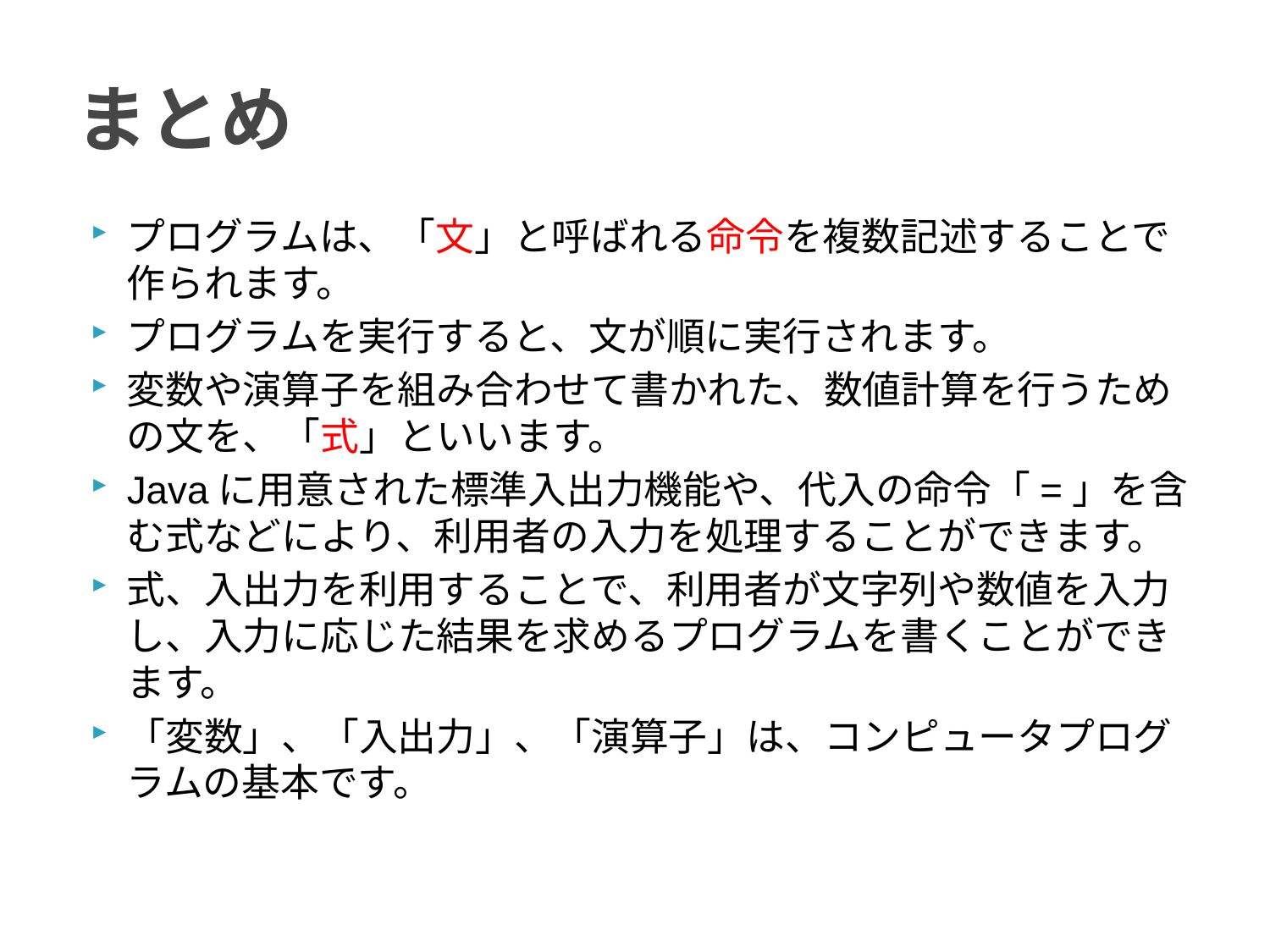

# まとめ
プログラムは、「文」と呼ばれる命令を複数記述することで作られます。
プログラムを実行すると、文が順に実行されます。
変数や演算子を組み合わせて書かれた、数値計算を行うための文を、「式」といいます。
Javaに用意された標準入出力機能や、代入の命令「=」を含む式などにより、利用者の入力を処理することができます。
式、入出力を利用することで、利用者が文字列や数値を入力し、入力に応じた結果を求めるプログラムを書くことができます。
「変数」、「入出力」、「演算子」は、コンピュータプログラムの基本です。